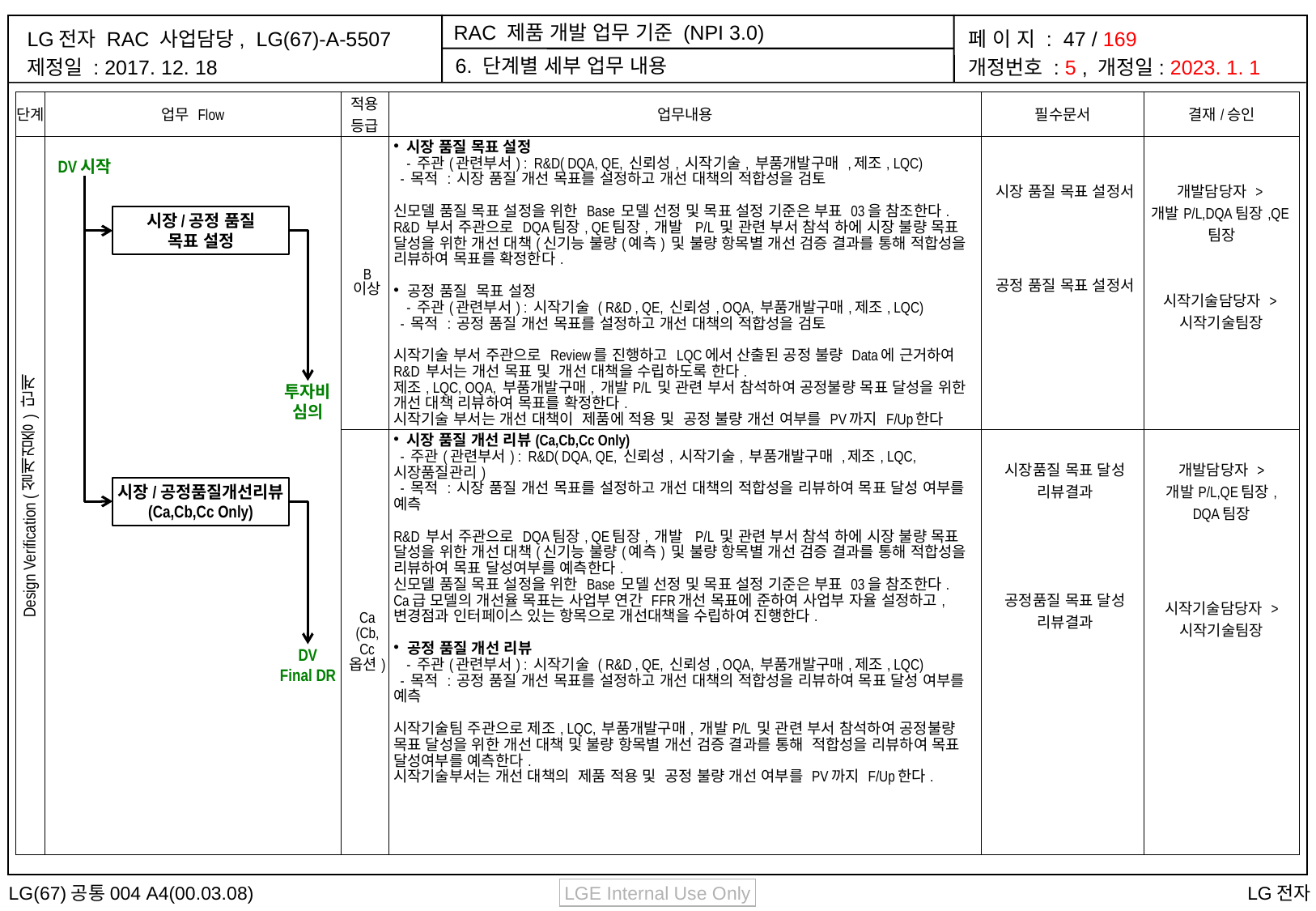

6. 단계별 세부 업무 내용
| 단계 | 업무 Flow | 적용 등급 | 업무내용 | 필수문서 | 결재/승인 |
| --- | --- | --- | --- | --- | --- |
| Design Verification (설계검증) 단계 |  | B 이상 | 시장 품질 목표 설정 - 주관(관련부서) : R&D( DQA, QE, 신뢰성, 시작기술, 부품개발구매 ,제조, LQC) - 목적 : 시장 품질 개선 목표를 설정하고 개선 대책의 적합성을 검토 신모델 품질 목표 설정을 위한 Base 모델 선정 및 목표 설정 기준은 부표 03을 참조한다. R&D 부서 주관으로 DQA팀장, QE팀장, 개발 P/L 및 관련 부서 참석 하에 시장 불량 목표 달성을 위한 개선 대책(신기능 불량(예측) 및 불량 항목별 개선 검증 결과를 통해 적합성을 리뷰하여 목표를 확정한다. 공정 품질 목표 설정 - 주관(관련부서) : 시작기술 ( R&D , QE, 신뢰성, OQA, 부품개발구매,제조, LQC) - 목적 : 공정 품질 개선 목표를 설정하고 개선 대책의 적합성을 검토 시작기술 부서 주관으로 Review를 진행하고 LQC에서 산출된 공정 불량 Data에 근거하여 R&D 부서는 개선 목표 및 개선 대책을 수립하도록 한다. 제조, LQC, OQA, 부품개발구매, 개발P/L 및 관련 부서 참석하여 공정불량 목표 달성을 위한 개선 대책 리뷰하여 목표를 확정한다. 시작기술 부서는 개선 대책이 제품에 적용 및 공정 불량 개선 여부를 PV까지 F/Up한다 | 시장 품질 목표 설정서 공정 품질 목표 설정서 | 개발담당자 > 개발P/L,DQA팀장,QE팀장 시작기술담당자 > 시작기술팀장 |
|  |  | Ca (Cb, Cc 옵션) | 시장 품질 개선 리뷰(Ca,Cb,Cc Only) - 주관(관련부서) : R&D( DQA, QE, 신뢰성, 시작기술, 부품개발구매 ,제조, LQC,시장품질관리) - 목적 : 시장 품질 개선 목표를 설정하고 개선 대책의 적합성을 리뷰하여 목표 달성 여부를 예측 R&D 부서 주관으로 DQA팀장, QE팀장, 개발 P/L 및 관련 부서 참석 하에 시장 불량 목표 달성을 위한 개선 대책(신기능 불량(예측) 및 불량 항목별 개선 검증 결과를 통해 적합성을 리뷰하여 목표 달성여부를 예측한다. 신모델 품질 목표 설정을 위한 Base 모델 선정 및 목표 설정 기준은 부표 03을 참조한다. Ca급 모델의 개선율 목표는 사업부 연간 FFR개선 목표에 준하여 사업부 자율 설정하고, 변경점과 인터페이스 있는 항목으로 개선대책을 수립하여 진행한다. 공정 품질 개선 리뷰 - 주관(관련부서) : 시작기술 ( R&D , QE, 신뢰성, OQA, 부품개발구매,제조, LQC) - 목적 : 공정 품질 개선 목표를 설정하고 개선 대책의 적합성을 리뷰하여 목표 달성 여부를 예측 시작기술팀 주관으로 제조, LQC, 부품개발구매, 개발P/L 및 관련 부서 참석하여 공정불량 목표 달성을 위한 개선 대책 및 불량 항목별 개선 검증 결과를 통해 적합성을 리뷰하여 목표 달성여부를 예측한다. 시작기술부서는 개선 대책의 제품 적용 및 공정 불량 개선 여부를 PV까지 F/Up한다. | 시장품질 목표 달성 리뷰결과 공정품질 목표 달성 리뷰결과 | 개발담당자 > 개발P/L,QE팀장, DQA팀장 시작기술담당자 > 시작기술팀장 |
DV시작
시장/공정 품질
목표 설정
투자비
심의
시장/공정품질개선리뷰
(Ca,Cb,Cc Only)
DV
Final DR